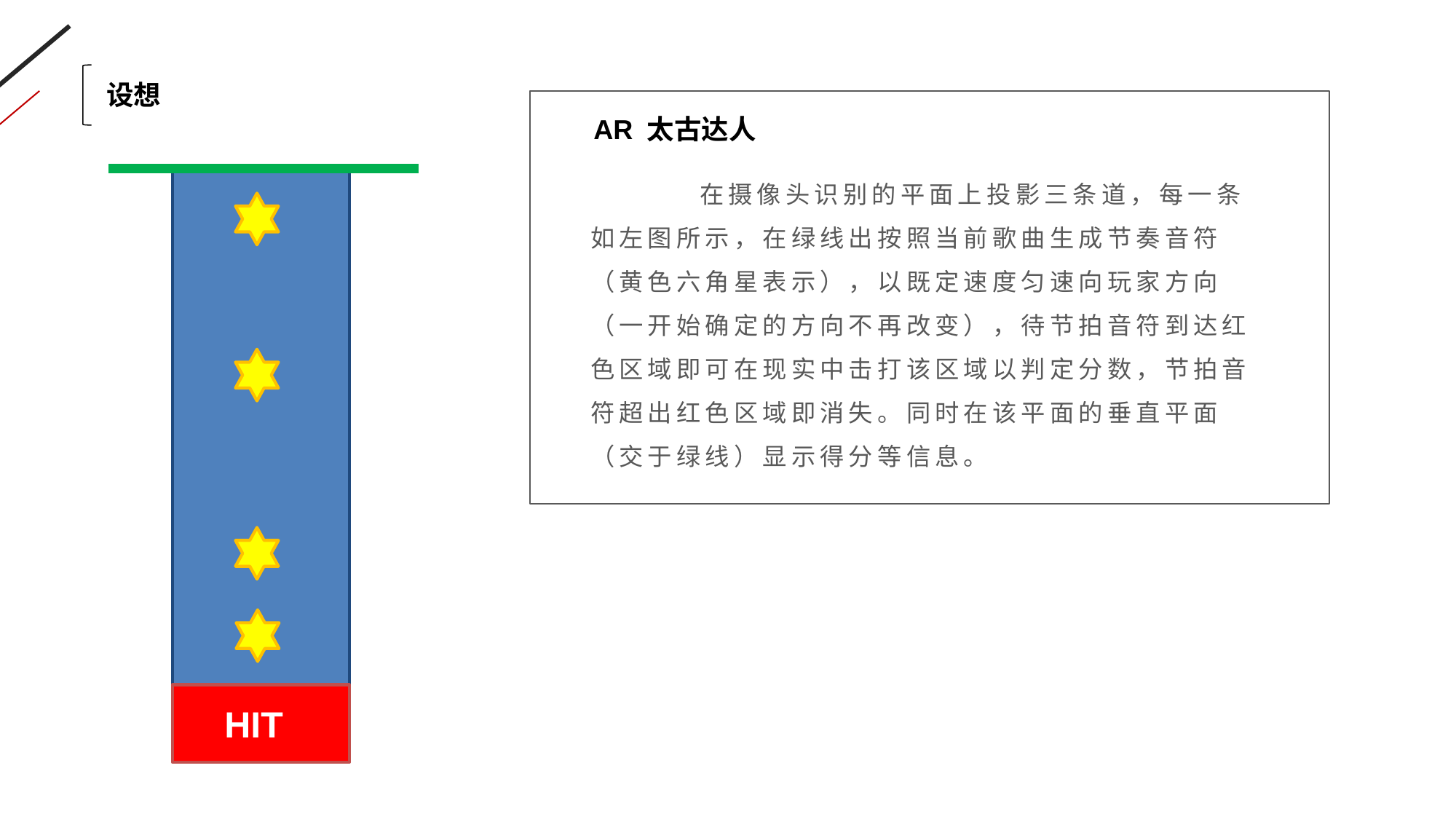

设想

AR 太古达人
	在摄像头识别的平面上投影三条道，每一条如左图所示，在绿线出按照当前歌曲生成节奏音符（黄色六角星表示），以既定速度匀速向玩家方向（一开始确定的方向不再改变），待节拍音符到达红色区域即可在现实中击打该区域以判定分数，节拍音符超出红色区域即消失。同时在该平面的垂直平面（交于绿线）显示得分等信息。

HIT